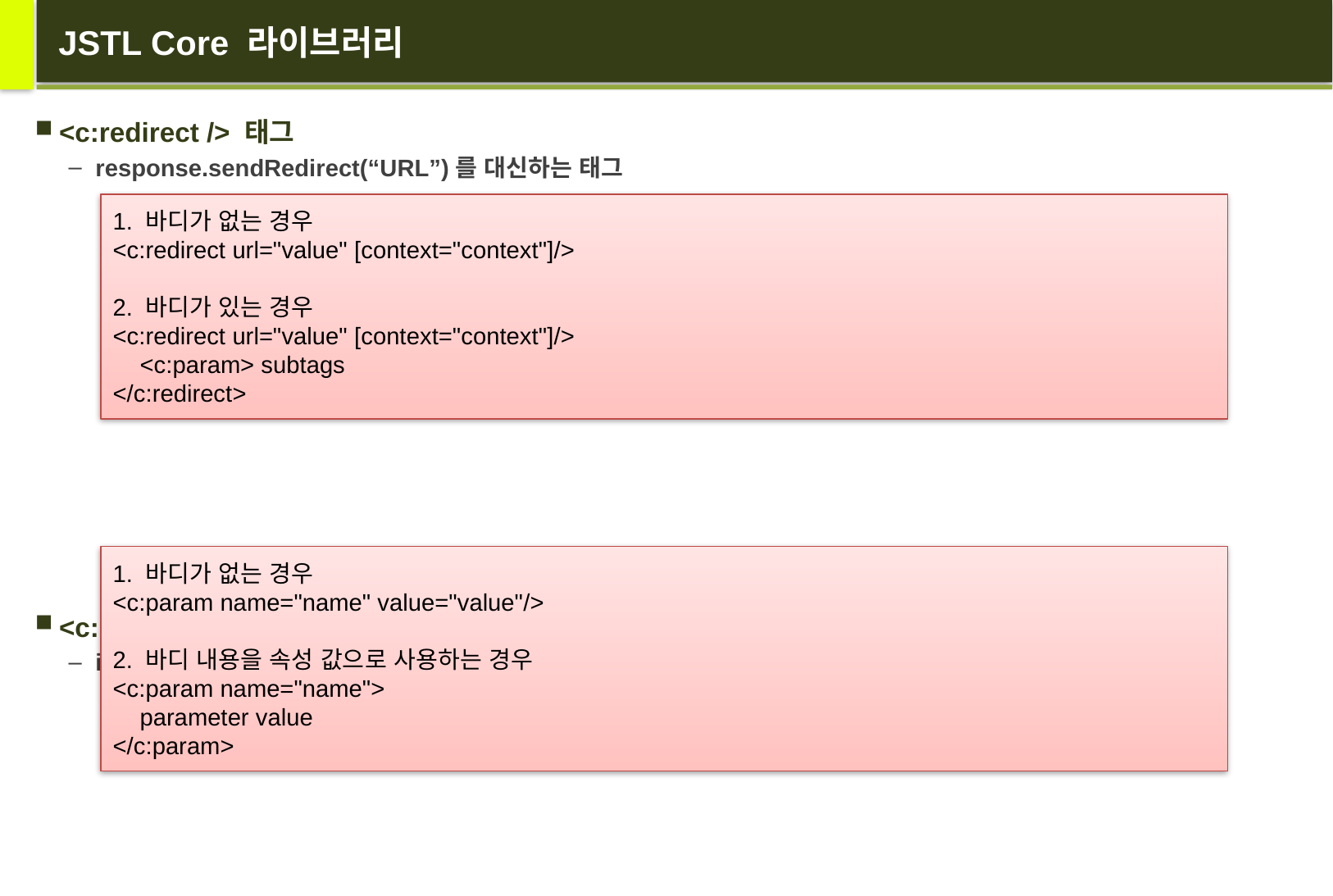

# JSTL Core 라이브러리
<c:redirect /> 태그
response.sendRedirect(“URL”)를 대신하는 태그

<c:param /> 태그
import, url, redirect 태그에서 파라미터를 설정 할 때 사용하는 태그

1. 바디가 없는 경우
<c:redirect url="value" [context="context"]/>

2. 바디가 있는 경우
<c:redirect url="value" [context="context"]/>
    <c:param> subtags
</c:redirect>
1. 바디가 없는 경우
<c:param name="name" value="value"/>

2. 바디 내용을 속성 값으로 사용하는 경우
<c:param name="name">
    parameter value
</c:param>